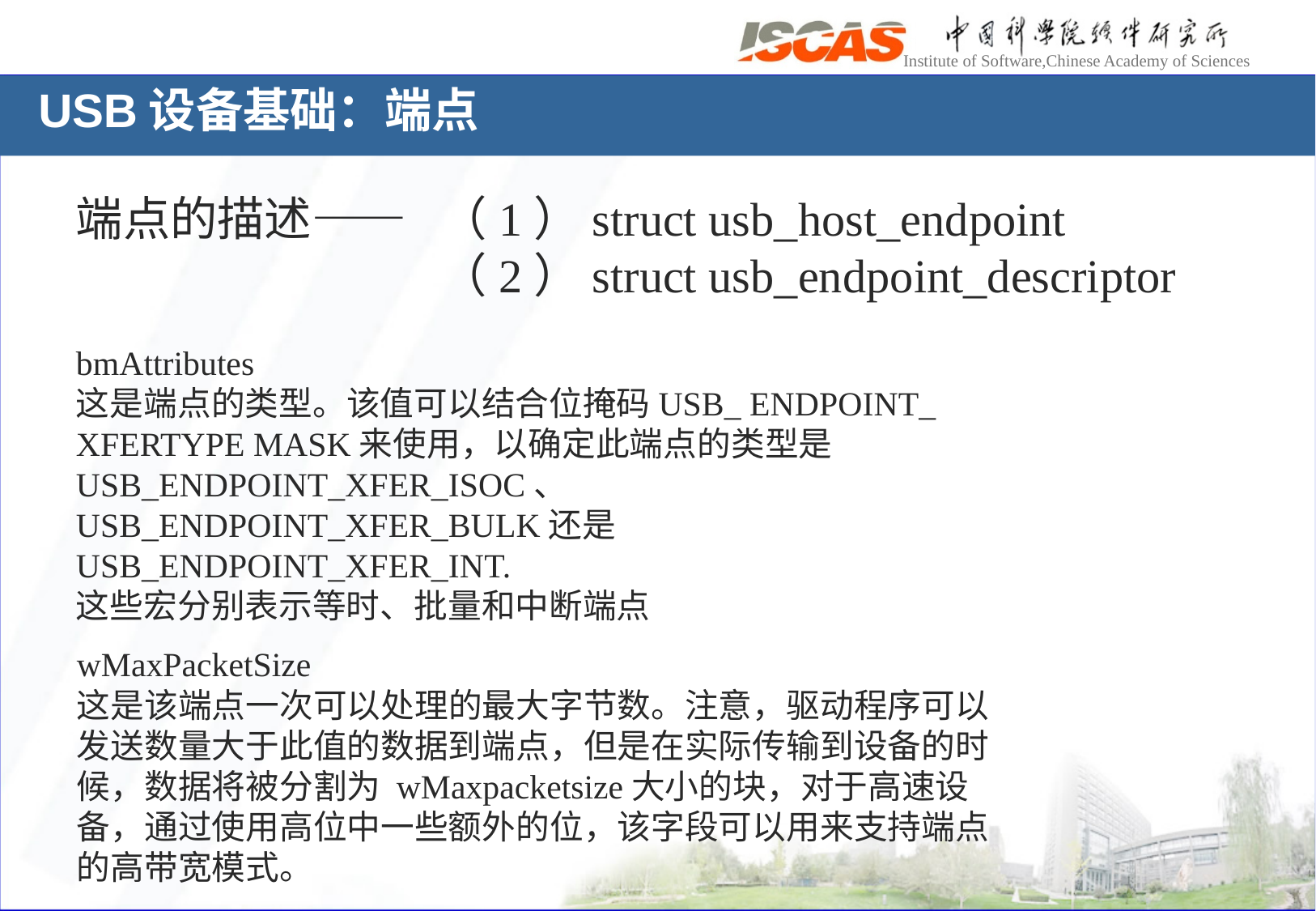

# USB设备基础：端点
端点的描述—— 	（1）struct usb_host_endpoint
		        	（2）struct usb_endpoint_descriptor
bmAttributes
这是端点的类型。该值可以结合位掩码USB_ ENDPOINT_ XFERTYPE MASK来使用，以确定此端点的类型是USB_ENDPOINT_XFER_ISOC、 USB_ENDPOINT_XFER_BULK还是USB_ENDPOINT_XFER_INT.
这些宏分别表示等时、批量和中断端点
wMaxPacketSize
这是该端点一次可以处理的最大字节数。注意，驱动程序可以发送数量大于此值的数据到端点，但是在实际传输到设备的时候，数据将被分割为 wMaxpacketsize大小的块，对于高速设备，通过使用高位中一些额外的位，该字段可以用来支持端点的高带宽模式。